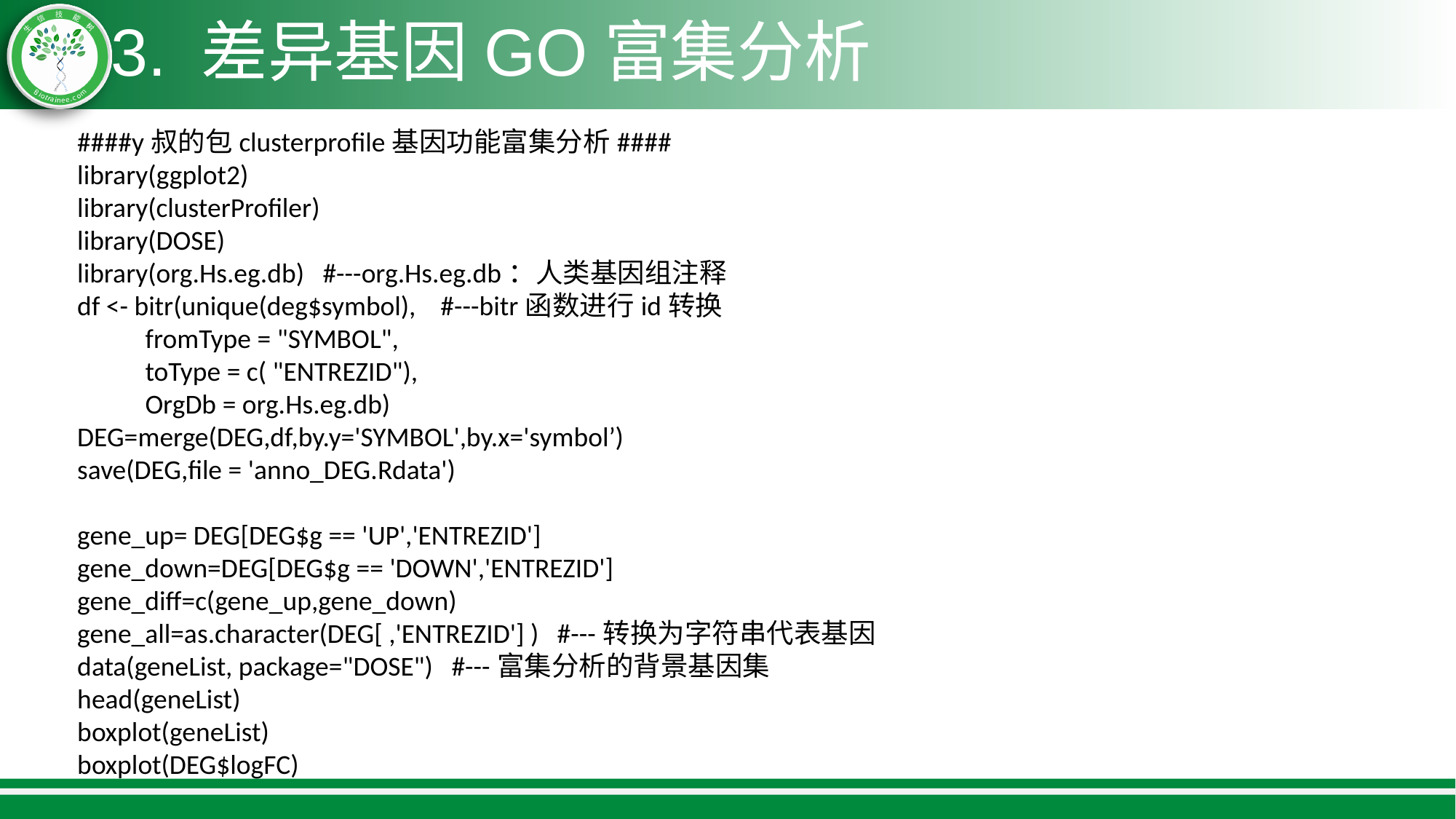

# 3. 差异基因GO富集分析
####y叔的包clusterprofile基因功能富集分析####
library(ggplot2)
library(clusterProfiler)
library(DOSE)
library(org.Hs.eg.db)   #---org.Hs.eg.db：人类基因组注释
df <- bitr(unique(deg$symbol),    #---bitr函数进行id转换
           fromType = "SYMBOL",
           toType = c( "ENTREZID"),
           OrgDb = org.Hs.eg.db)
DEG=merge(DEG,df,by.y='SYMBOL',by.x='symbol’)
save(DEG,file = 'anno_DEG.Rdata')

gene_up= DEG[DEG$g == 'UP','ENTREZID']
gene_down=DEG[DEG$g == 'DOWN','ENTREZID']
gene_diff=c(gene_up,gene_down)
gene_all=as.character(DEG[ ,'ENTREZID'] )   #---转换为字符串代表基因
data(geneList, package="DOSE")   #---富集分析的背景基因集
head(geneList)
boxplot(geneList)
boxplot(DEG$logFC)